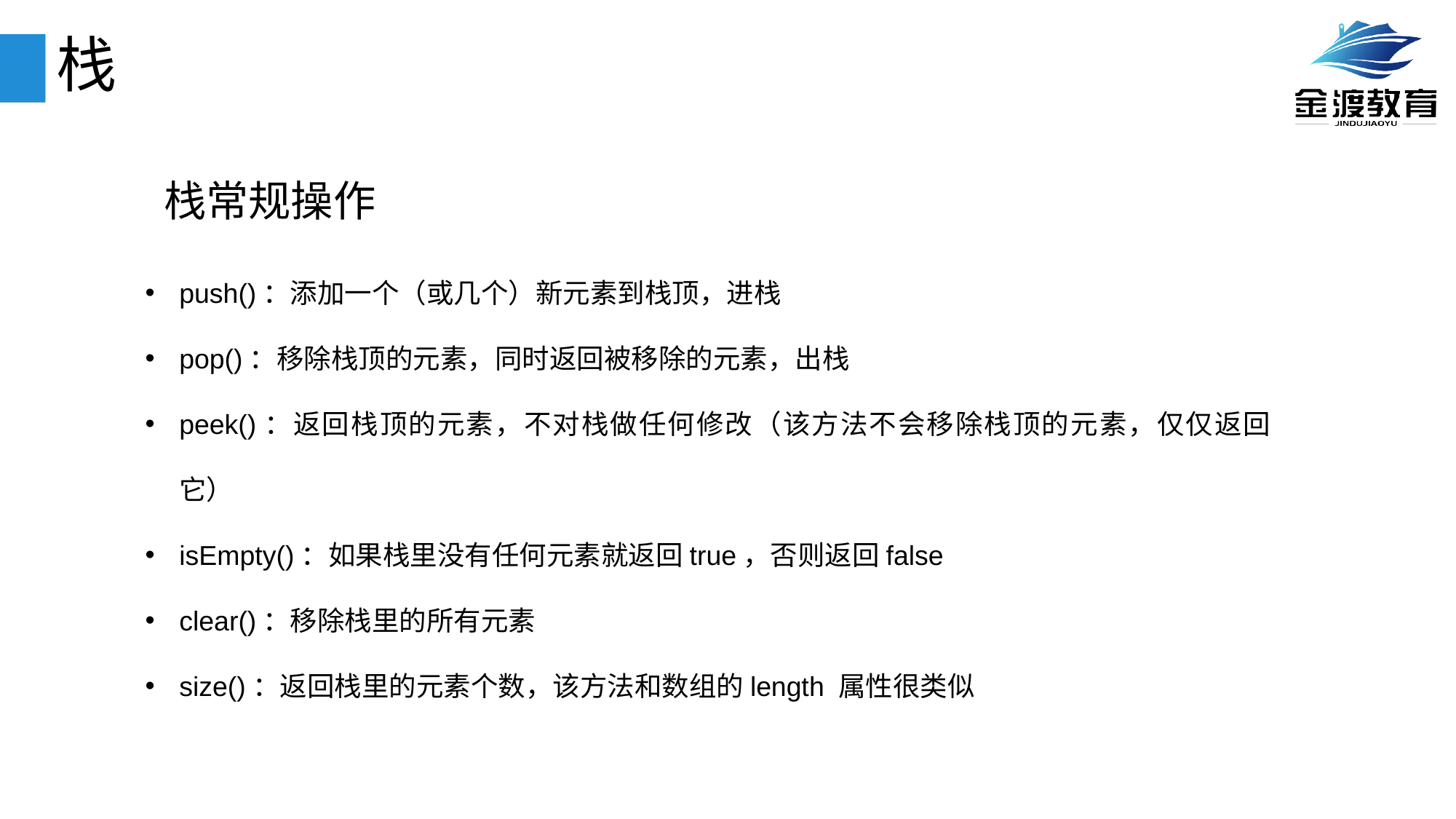

# 栈
栈常规操作
push()：添加一个（或几个）新元素到栈顶，进栈
pop()：移除栈顶的元素，同时返回被移除的元素，出栈
peek()：返回栈顶的元素，不对栈做任何修改（该方法不会移除栈顶的元素，仅仅返回它）
isEmpty()：如果栈里没有任何元素就返回true，否则返回false
clear()：移除栈里的所有元素
size()：返回栈里的元素个数，该方法和数组的length 属性很类似